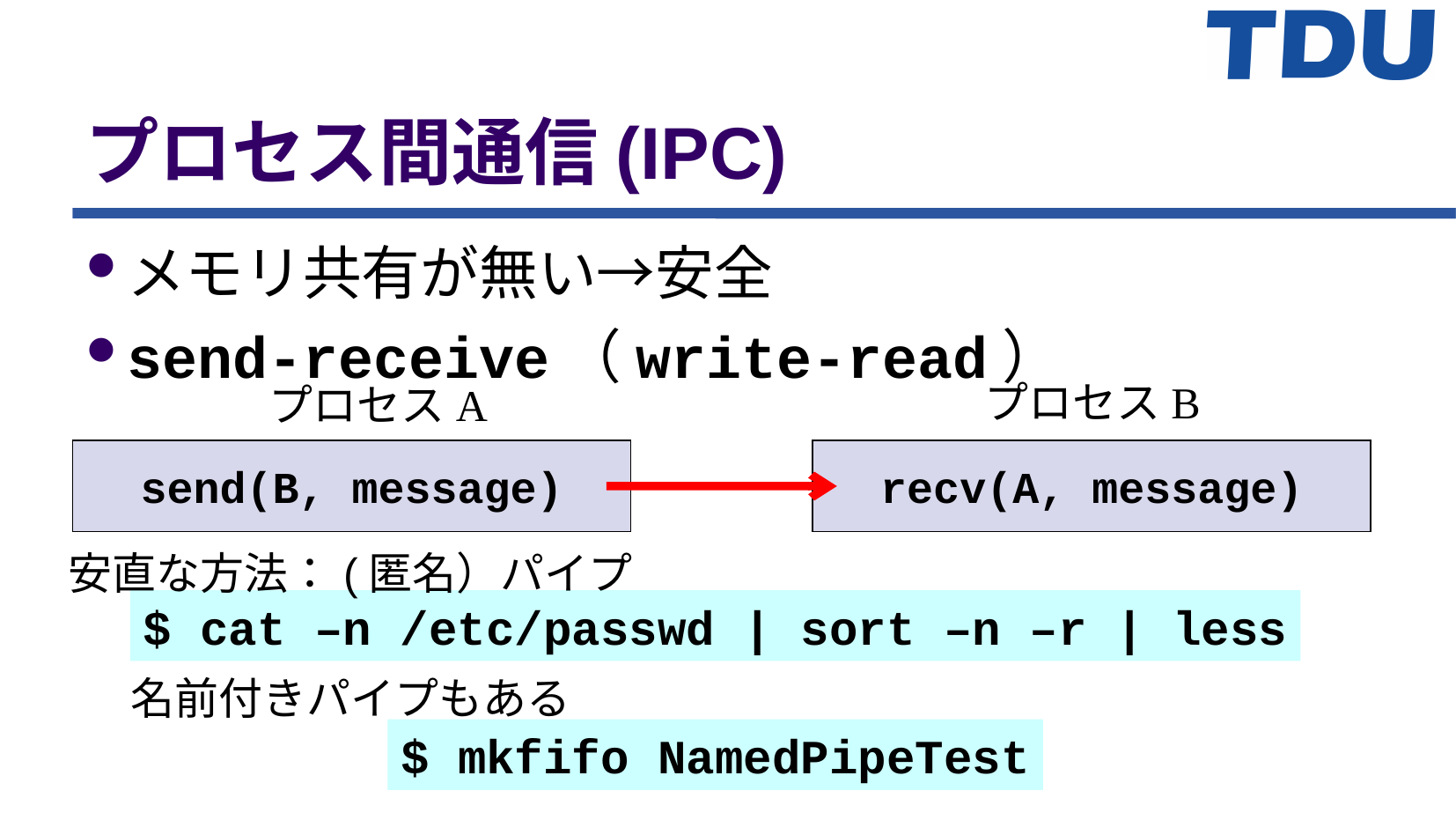

プロセス間通信(IPC)
メモリ共有が無い→安全
send-receive（write-read）
プロセスB
プロセスA
send(B, message)
recv(A, message)

安直な方法：(匿名）パイプ
$ cat –n /etc/passwd | sort –n –r | less
名前付きパイプもある
$ mkfifo NamedPipeTest